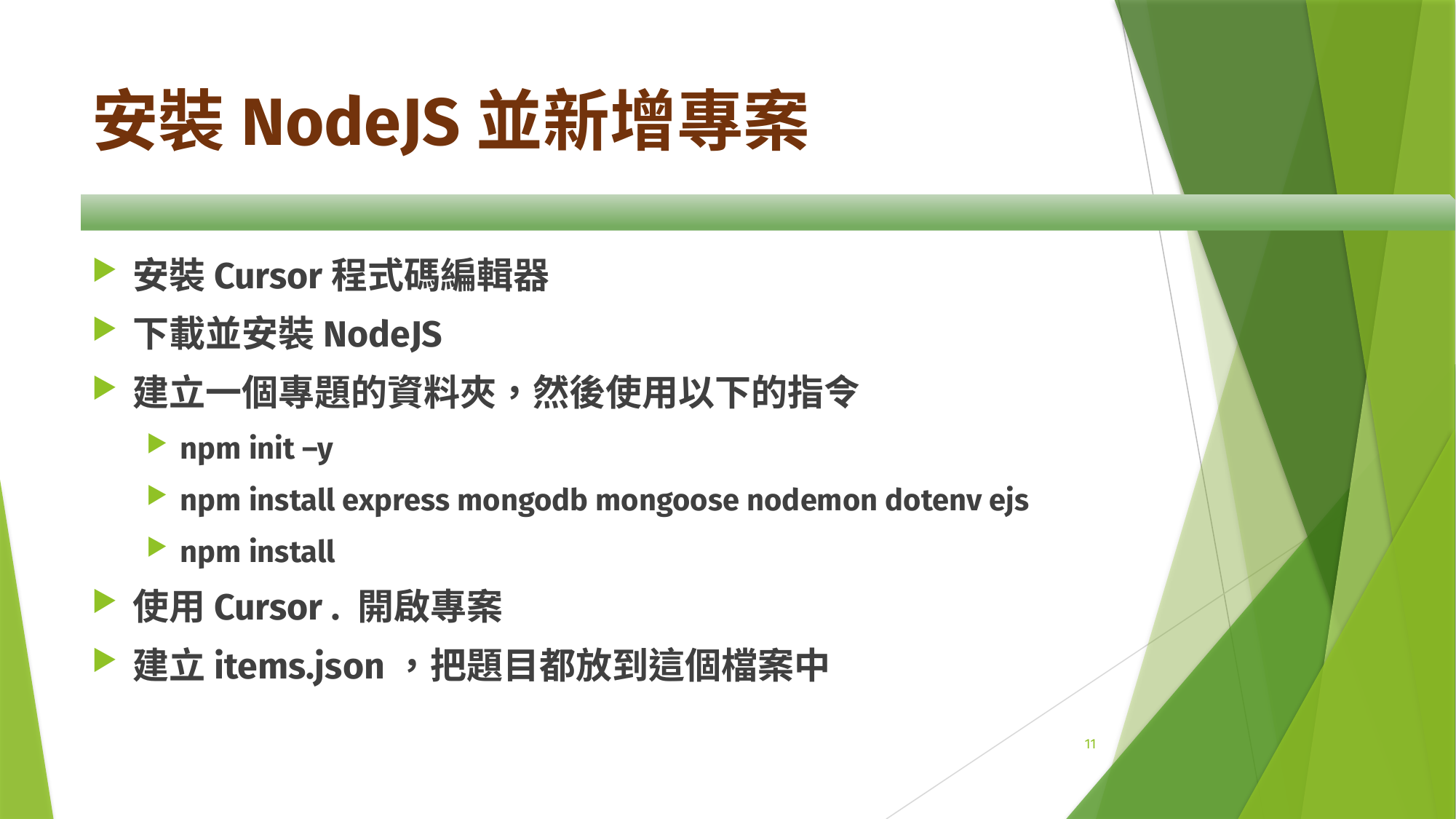

# 安裝NodeJS並新增專案
安裝Cursor程式碼編輯器
下載並安裝NodeJS
建立一個專題的資料夾，然後使用以下的指令
npm init –y
npm install express mongodb mongoose nodemon dotenv ejs
npm install
使用Cursor . 開啟專案
建立items.json，把題目都放到這個檔案中

11